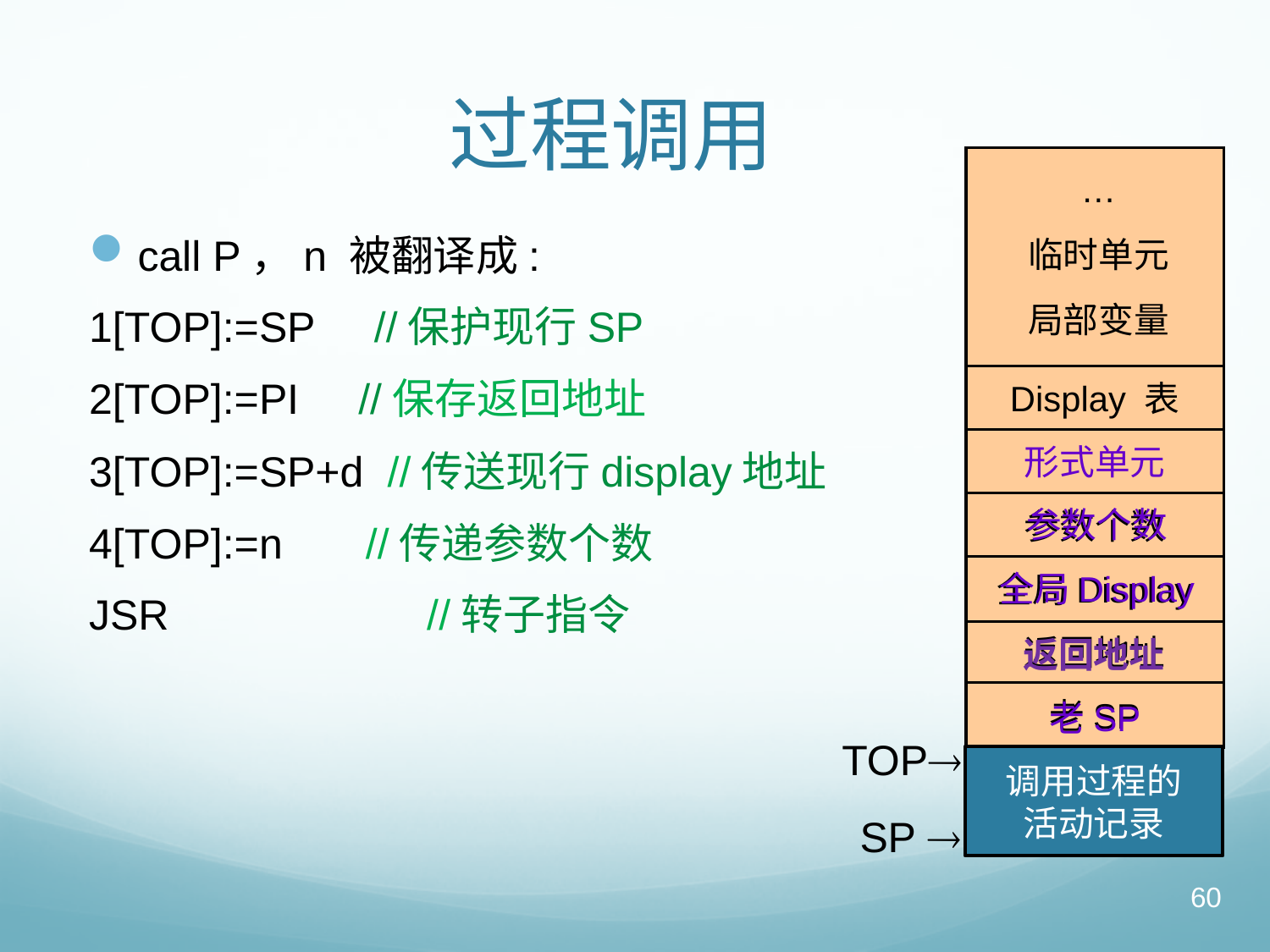

# 过程调用

…
临时单元
局部变量
Display 表
形式单元
参数个数
全局Display
返回地址
老SP
call P，n 被翻译成:
1[TOP]:=SP     //保护现行SP
2[TOP]:=PI     //保存返回地址
3[TOP]:=SP+d  //传送现行display地址
4[TOP]:=n       //传递参数个数
JSR            	   //转子指令
参数个数
全局Display
返回地址
老SP
TOP→
调用过程的
活动记录
SP →
60